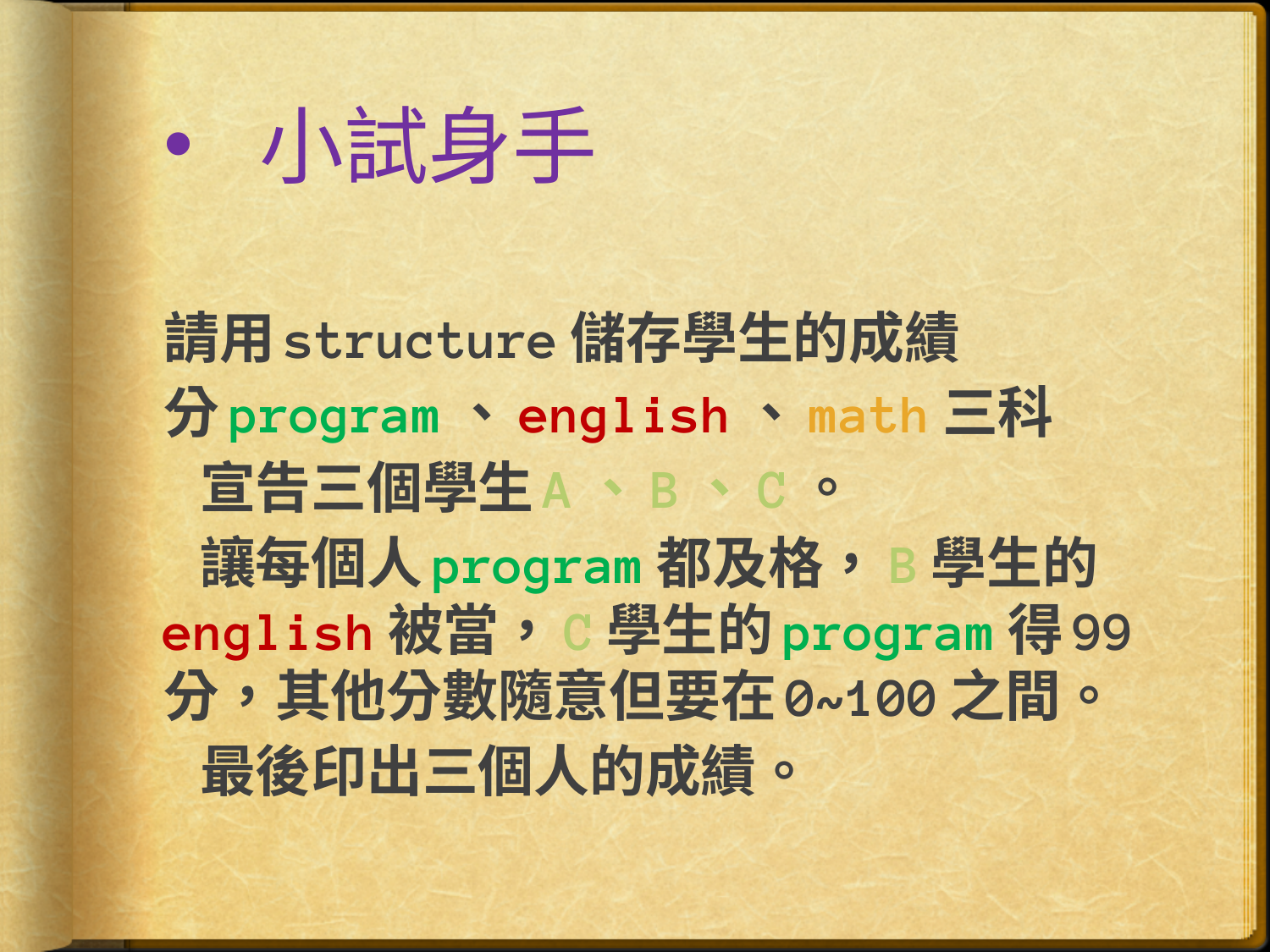

# 小試身手
請用structure儲存學生的成績
分program、english、math三科
  宣告三個學生A、B、C。
  讓每個人program都及格，B學生的english被當，C學生的program得99分，其他分數隨意但要在0~100之間。
  最後印出三個人的成績。